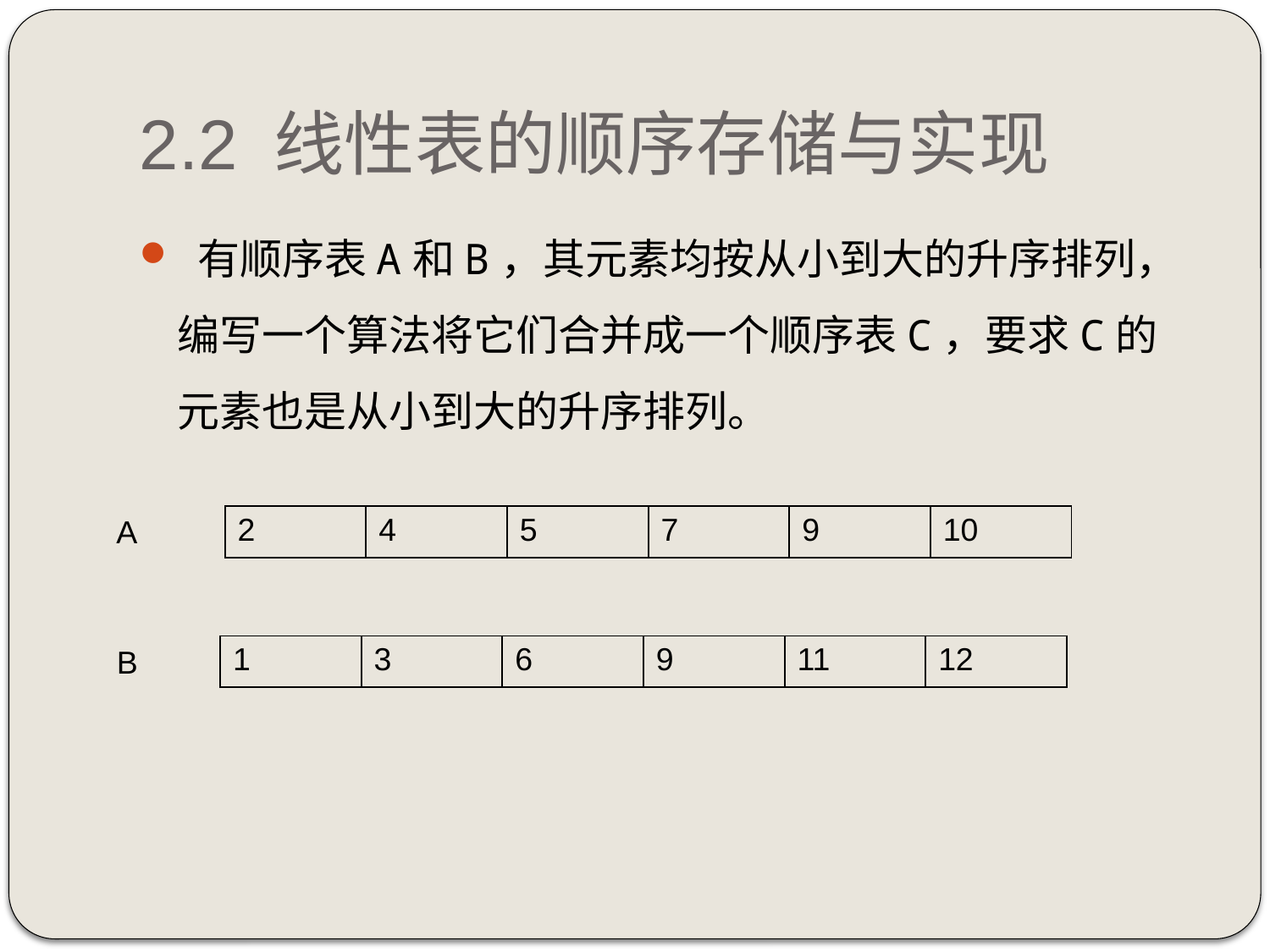

# 2.2 线性表的顺序存储与实现
 有顺序表A和B，其元素均按从小到大的升序排列，编写一个算法将它们合并成一个顺序表C，要求C的元素也是从小到大的升序排列。
| 2 | 4 | 5 | 7 | 9 | 10 |
| --- | --- | --- | --- | --- | --- |
A
B
| 1 | 3 | 6 | 9 | 11 | 12 |
| --- | --- | --- | --- | --- | --- |